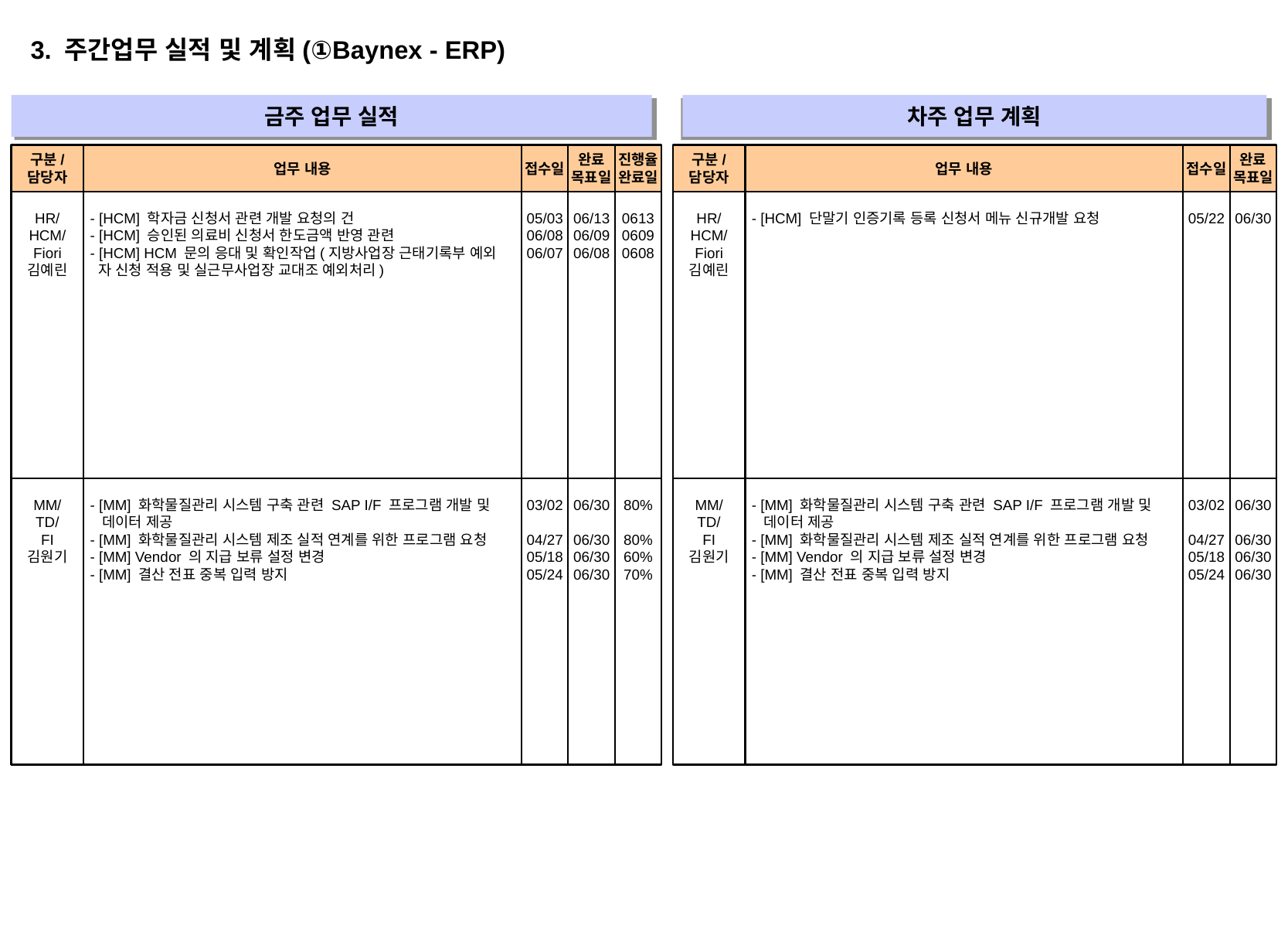

3. 주간업무 실적 및 계획(①Baynex - ERP)
금주 업무 실적
차주 업무 계획
" "
" "
구분/
담당자
업무 내용
접수일
완료
목표일
진행율
완료일
구분/
담당자
업무 내용
접수일
완료
목표일
HR/
HCM/
Fiori
김예린

- [HCM] 학자금 신청서 관련 개발 요청의 건
- [HCM] 승인된 의료비 신청서 한도금액 반영 관련
- [HCM] HCM 문의 응대 및 확인작업(지방사업장 근태기록부 예외
  자 신청 적용 및 실근무사업장 교대조 예외처리)
05/03
06/08
06/07
06/13
06/09
06/08
0613
0609
0608
HR/
HCM/
Fiori
김예린

- [HCM] 단말기 인증기록 등록 신청서 메뉴 신규개발 요청
05/22
06/30
MM/
TD/
FI
김원기

- [MM] 화학물질관리 시스템 구축 관련 SAP I/F 프로그램 개발 및
   데이터 제공
- [MM] 화학물질관리 시스템 제조 실적 연계를 위한 프로그램 요청
- [MM] Vendor 의 지급 보류 설정 변경
- [MM] 결산 전표 중복 입력 방지
03/02
04/27
05/18
05/24
06/30
06/30
06/30
06/30
80%
80%
60%
70%
MM/
TD/
FI
김원기

- [MM] 화학물질관리 시스템 구축 관련 SAP I/F 프로그램 개발 및
   데이터 제공
- [MM] 화학물질관리 시스템 제조 실적 연계를 위한 프로그램 요청
- [MM] Vendor 의 지급 보류 설정 변경
- [MM] 결산 전표 중복 입력 방지
03/02
04/27
05/18
05/24
06/30
06/30
06/30
06/30